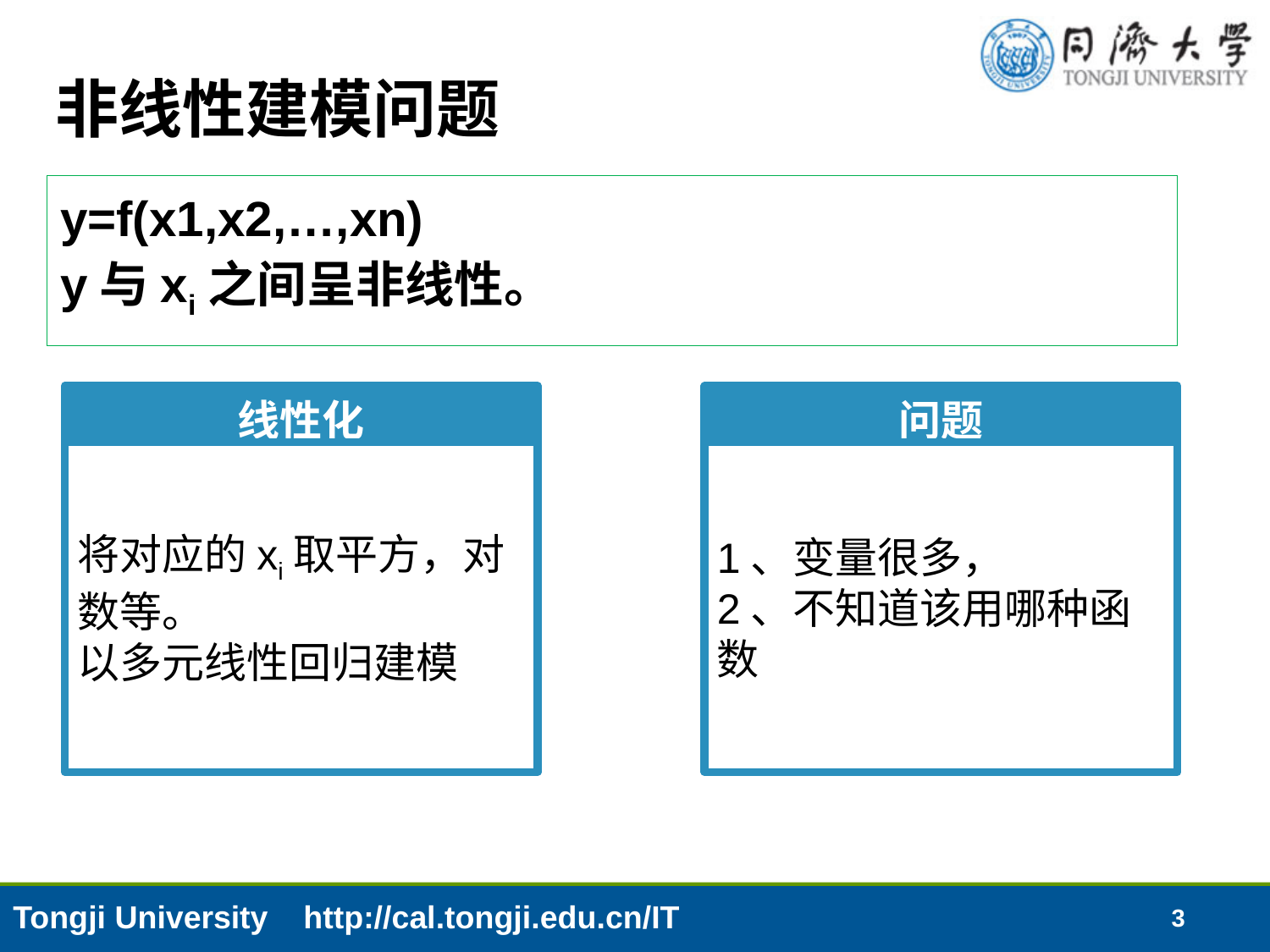

# 非线性建模问题
y=f(x1,x2,…,xn)
y与xi之间呈非线性。
线性化
将对应的xi取平方，对数等。
以多元线性回归建模
问题
1、变量很多，
2、不知道该用哪种函数